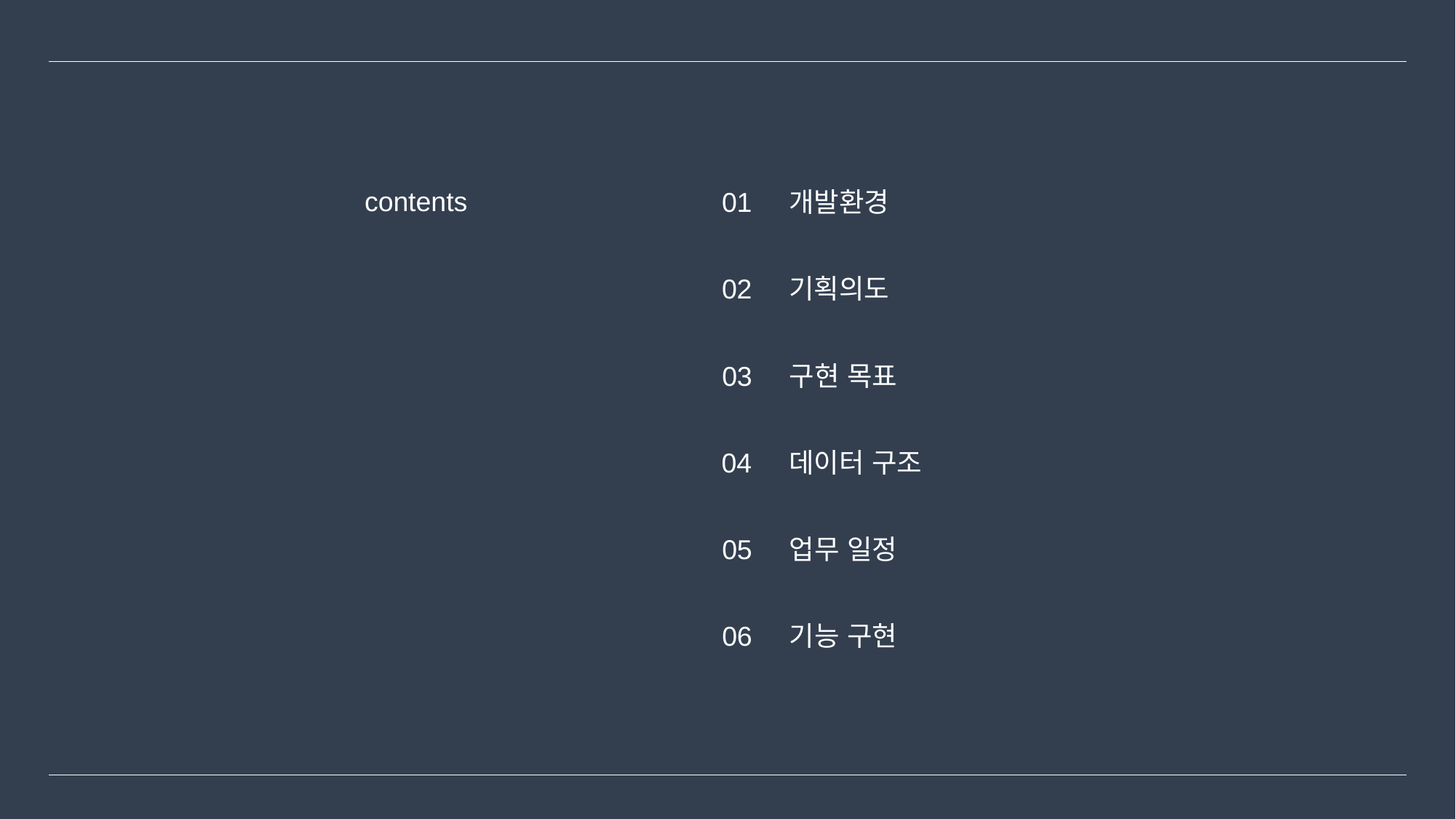

contents
01    개발환경
02    기획의도
03    구현 목표
04    데이터 구조
05    업무 일정
06    기능 구현